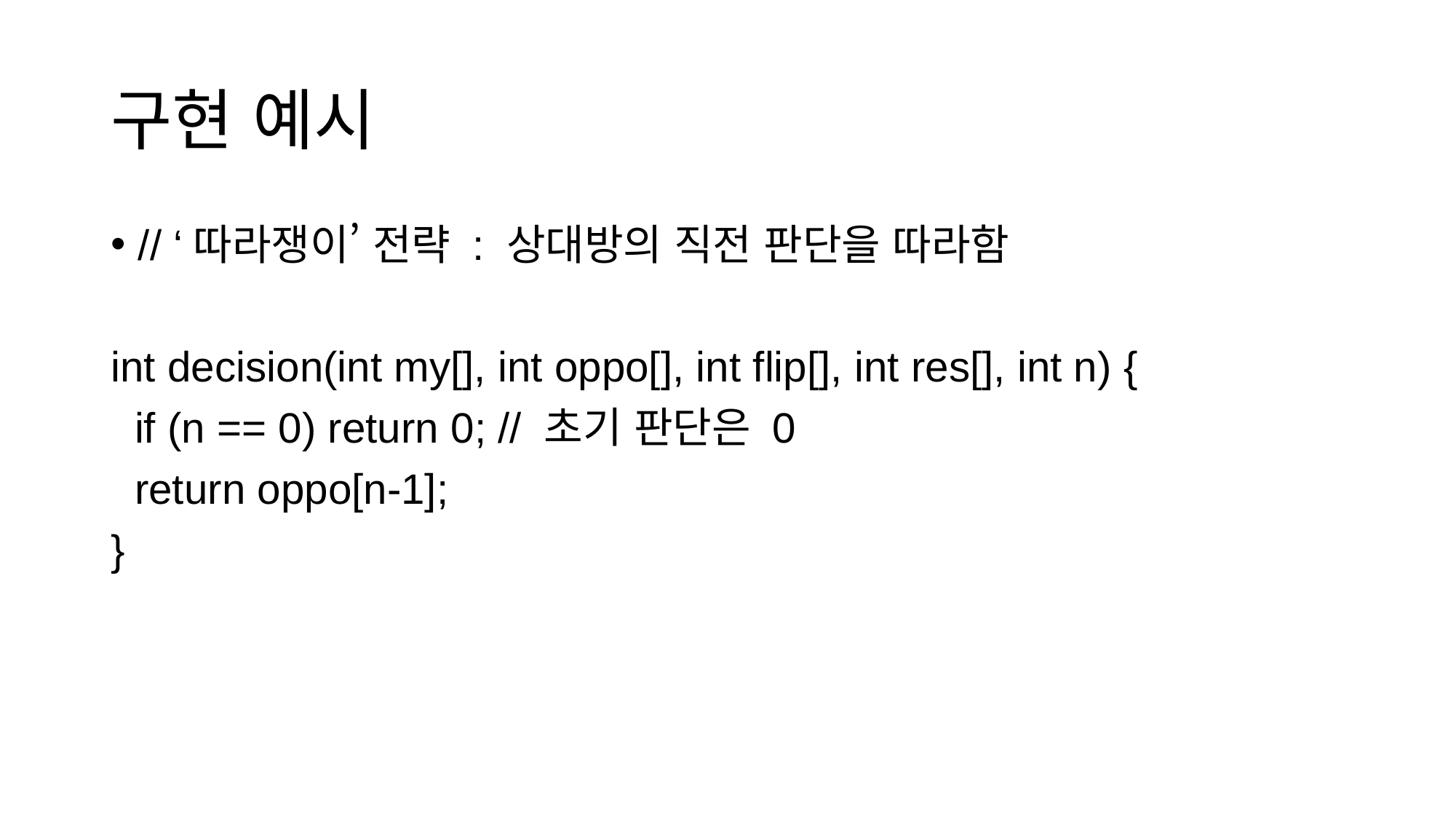

# 구현 예시
// ‘따라쟁이’ 전략 : 상대방의 직전 판단을 따라함

int decision(int my[], int oppo[], int flip[], int res[], int n) {
  if (n == 0) return 0; // 초기 판단은 0
  return oppo[n-1];
}